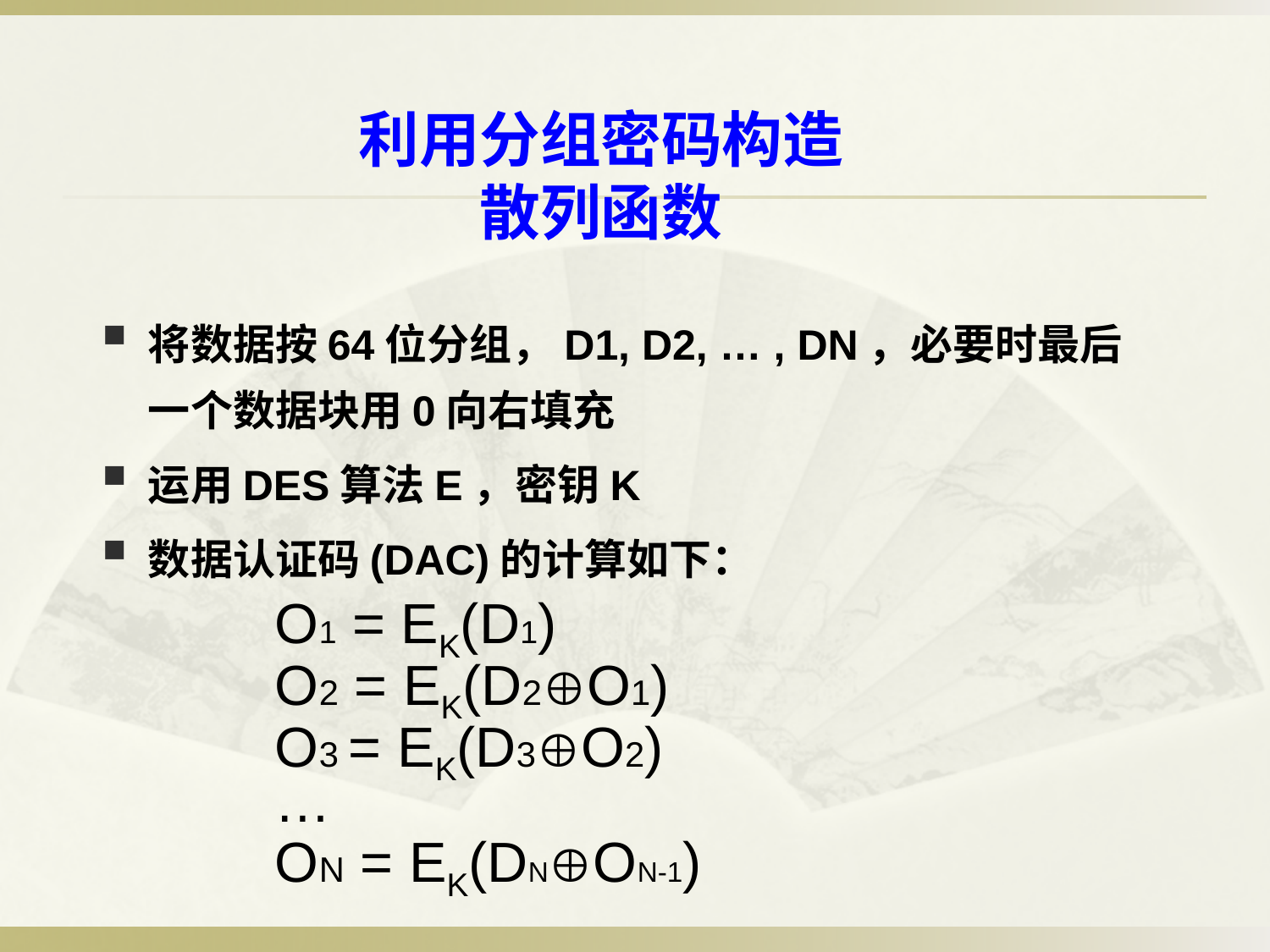

# 利用分组密码构造 散列函数
将数据按64位分组，D1, D2, … , DN，必要时最后一个数据块用0向右填充
运用DES算法E，密钥K
数据认证码(DAC)的计算如下：
		O1 = EK(D1)
		O2 = EK(D2⊕O1)
		O3 = EK(D3⊕O2)
		…
		ON = EK(DN⊕ON-1)